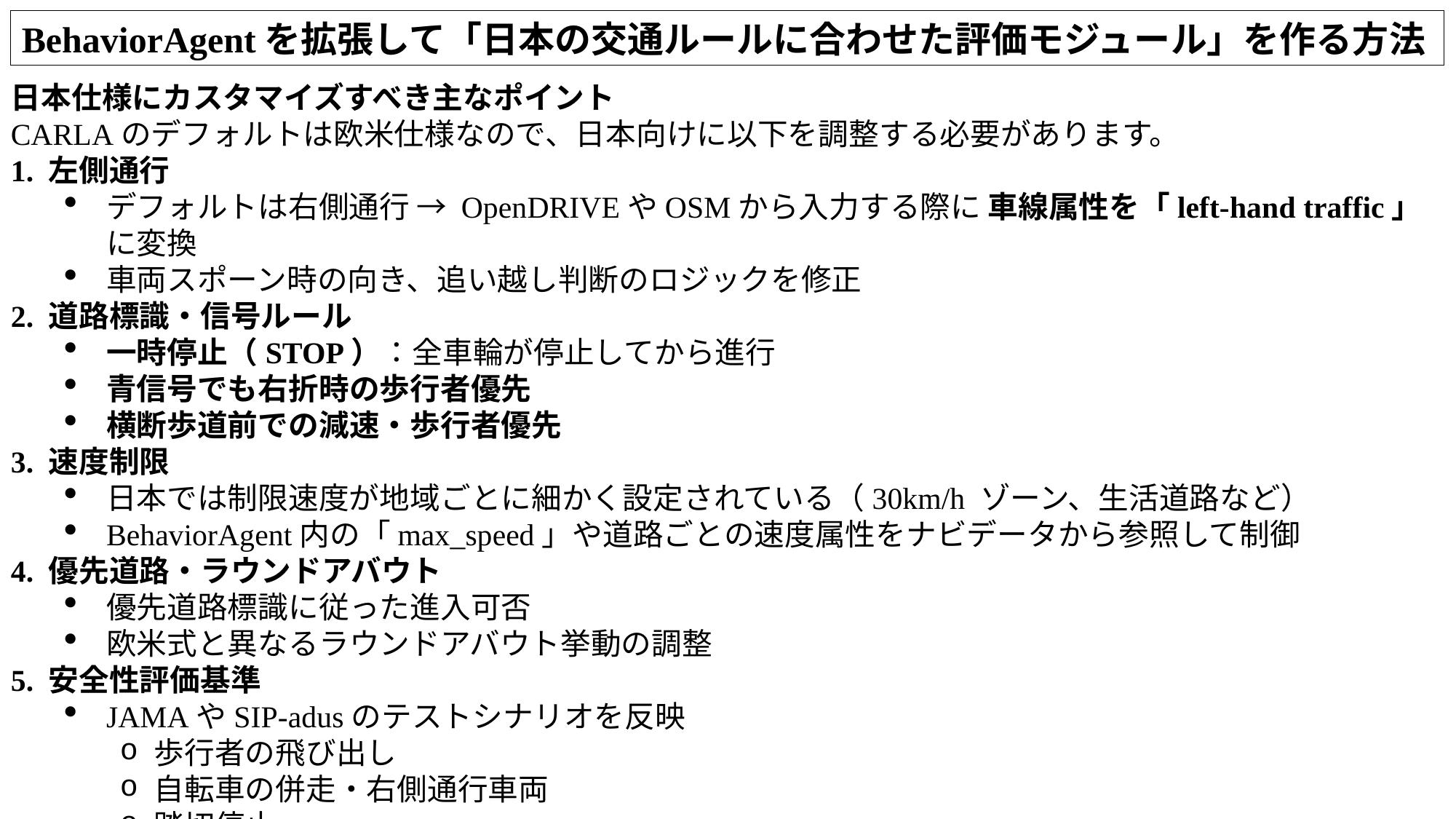

BehaviorAgentを拡張して「日本の交通ルールに合わせた評価モジュール」を作る方法
日本仕様にカスタマイズすべき主なポイント
CARLAのデフォルトは欧米仕様なので、日本向けに以下を調整する必要があります。
1. 左側通行
デフォルトは右側通行 → OpenDRIVEやOSMから入力する際に 車線属性を「left-hand traffic」 に変換
車両スポーン時の向き、追い越し判断のロジックを修正
2. 道路標識・信号ルール
一時停止（STOP）：全車輪が停止してから進行
青信号でも右折時の歩行者優先
横断歩道前での減速・歩行者優先
3. 速度制限
日本では制限速度が地域ごとに細かく設定されている（30km/h ゾーン、生活道路など）
BehaviorAgent内の「max_speed」や道路ごとの速度属性をナビデータから参照して制御
4. 優先道路・ラウンドアバウト
優先道路標識に従った進入可否
欧米式と異なるラウンドアバウト挙動の調整
5. 安全性評価基準
JAMAやSIP-adusのテストシナリオを反映
歩行者の飛び出し
自転車の併走・右側通行車両
踏切停止